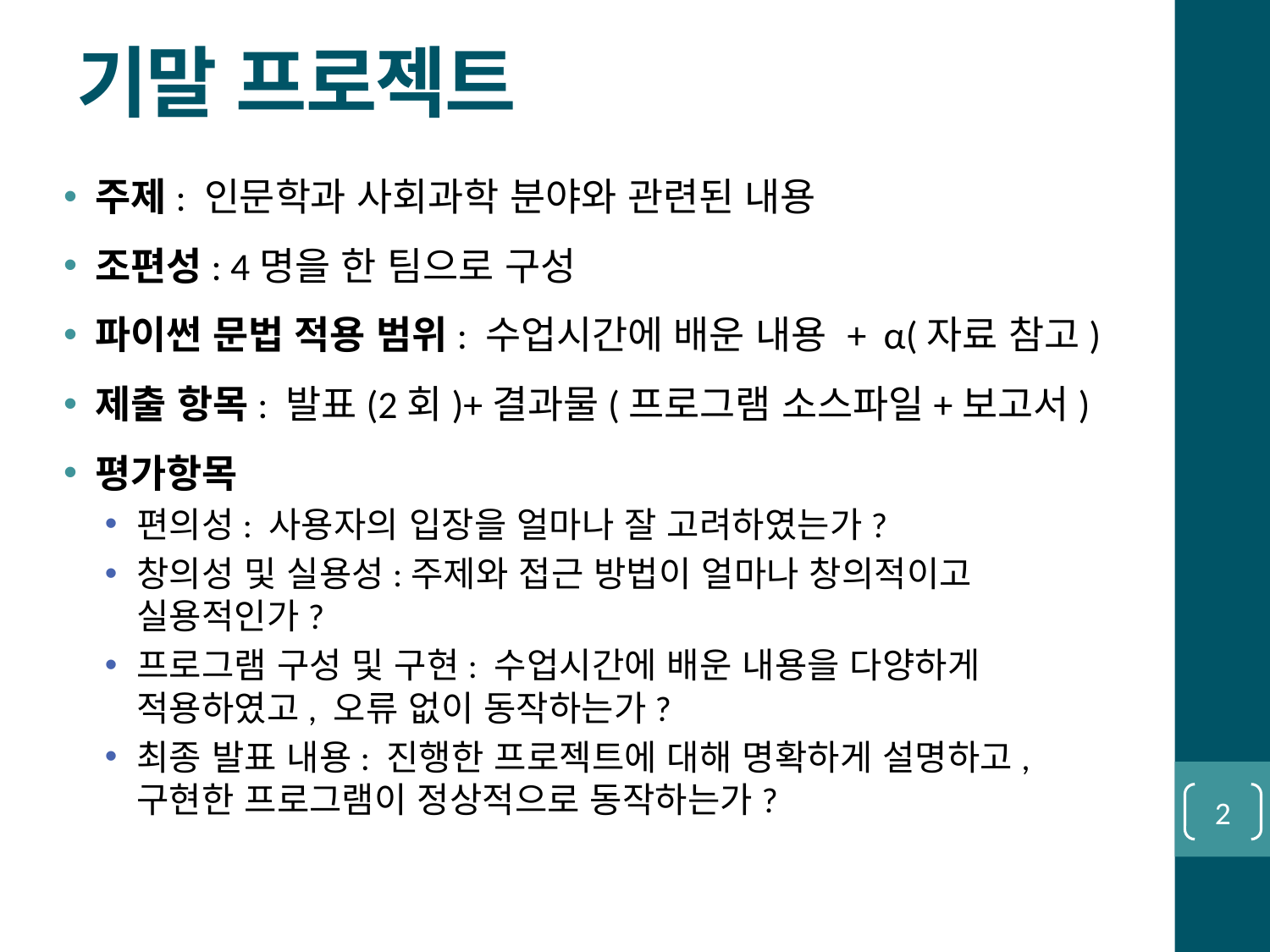

# 기말 프로젝트
주제: 인문학과 사회과학 분야와 관련된 내용

조편성: 4명을 한 팀으로 구성

파이썬 문법 적용 범위: 수업시간에 배운 내용 +  α(자료 참고)

제출 항목: 발표(2회)+결과물(프로그램 소스파일+보고서)

평가항목
편의성: 사용자의 입장을 얼마나 잘 고려하였는가?
창의성 및 실용성:주제와 접근 방법이 얼마나 창의적이고 실용적인가?
프로그램 구성 및 구현: 수업시간에 배운 내용을 다양하게 적용하였고, 오류 없이 동작하는가?
최종 발표 내용: 진행한 프로젝트에 대해 명확하게 설명하고, 구현한 프로그램이 정상적으로 동작하는가?
2